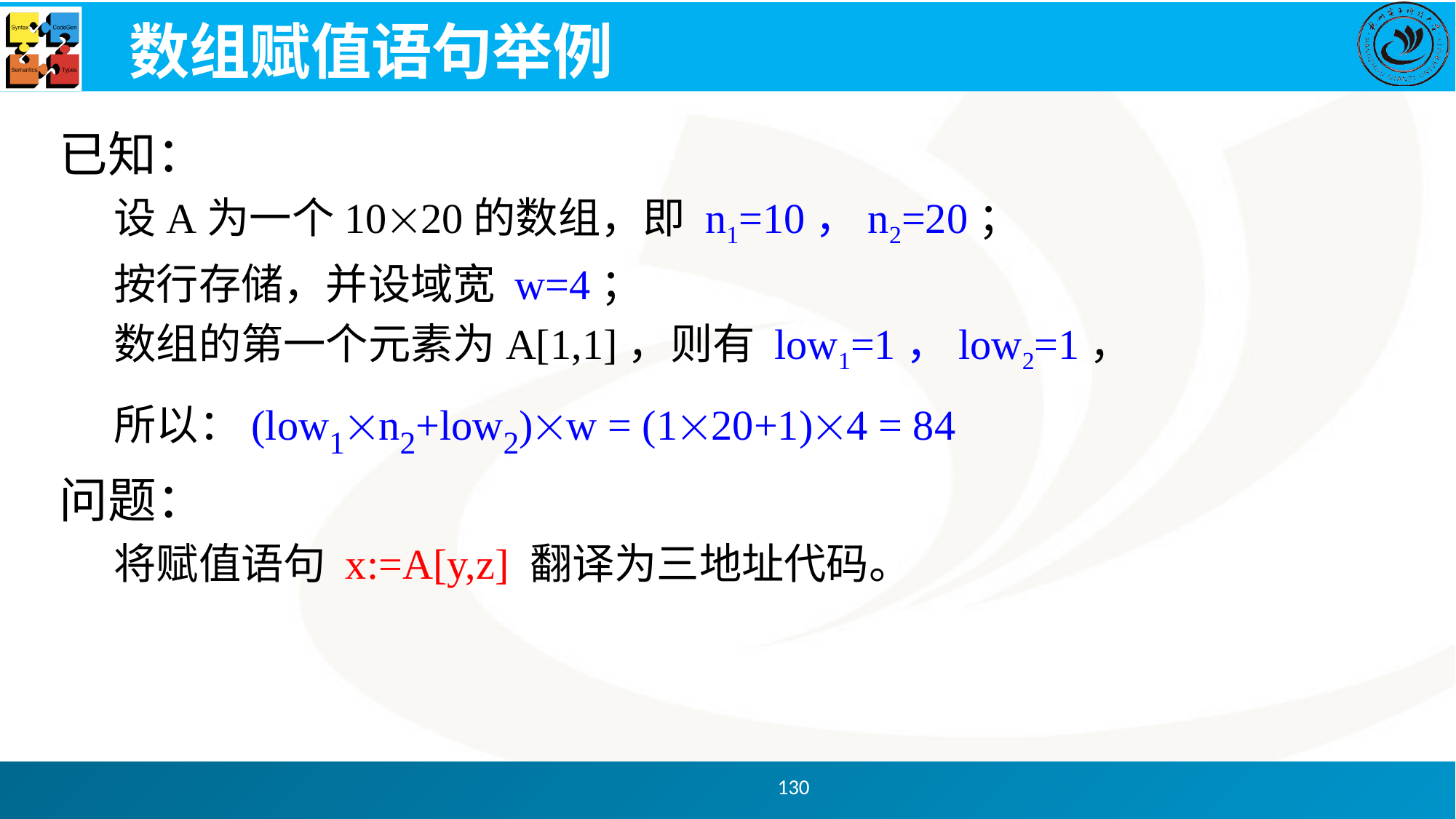

# 数组赋值语句举例
已知：
设A为一个10×20的数组，即 n1=10，n2=20；
按行存储，并设域宽 w=4；
数组的第一个元素为A[1,1]，则有 low1=1，low2=1，
所以：(low1×n2+low2)×w = (1×20+1)×4 = 84
问题：
将赋值语句 x:=A[y,z] 翻译为三地址代码。
130